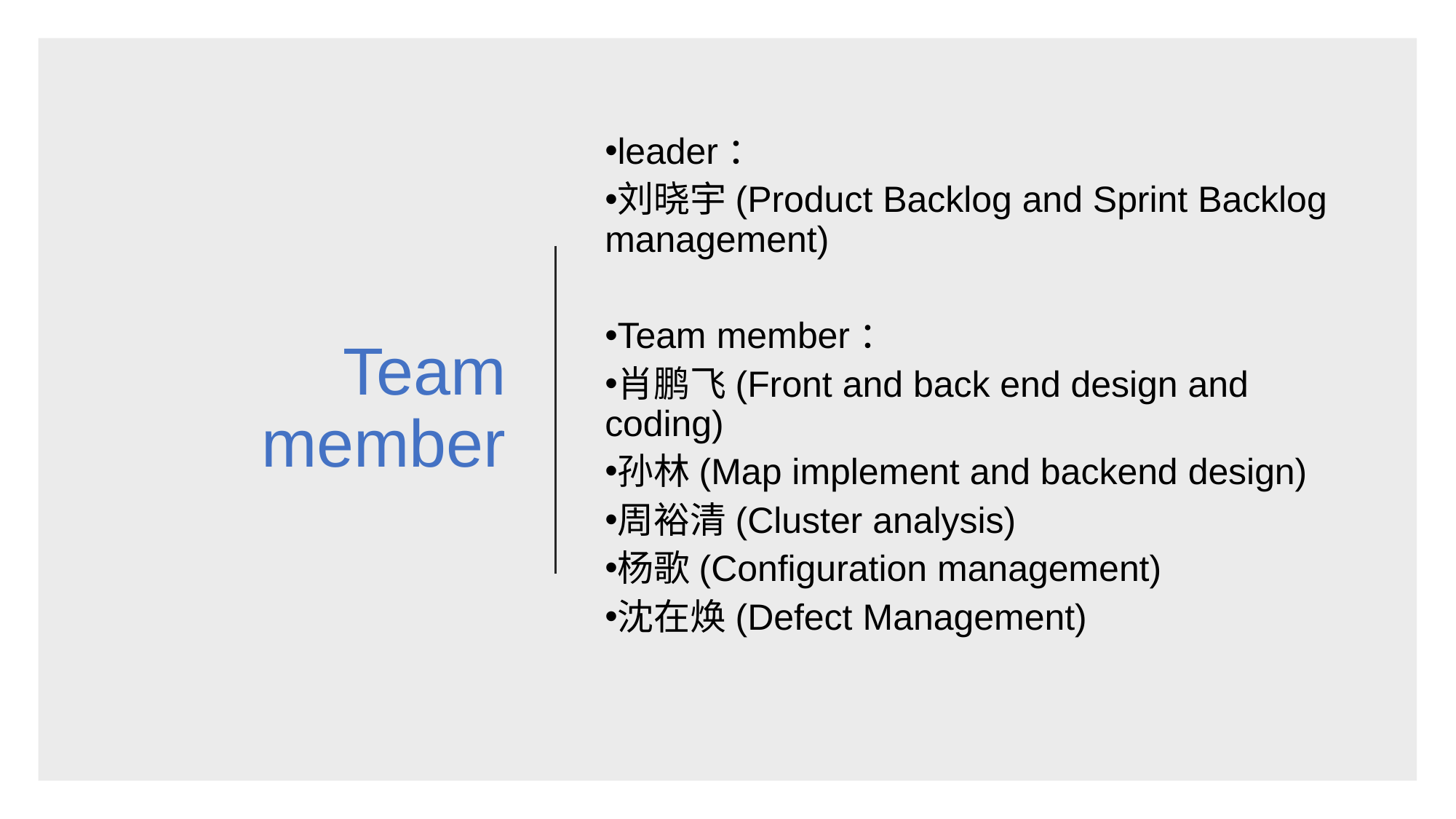

# Team member
leader：
刘晓宇(Product Backlog and Sprint Backlog management)

Team member：
肖鹏飞(Front and back end design and coding)
孙林(Map implement and backend design)
周裕清(Cluster analysis)
杨歌(Configuration management)
沈在焕(Defect Management)